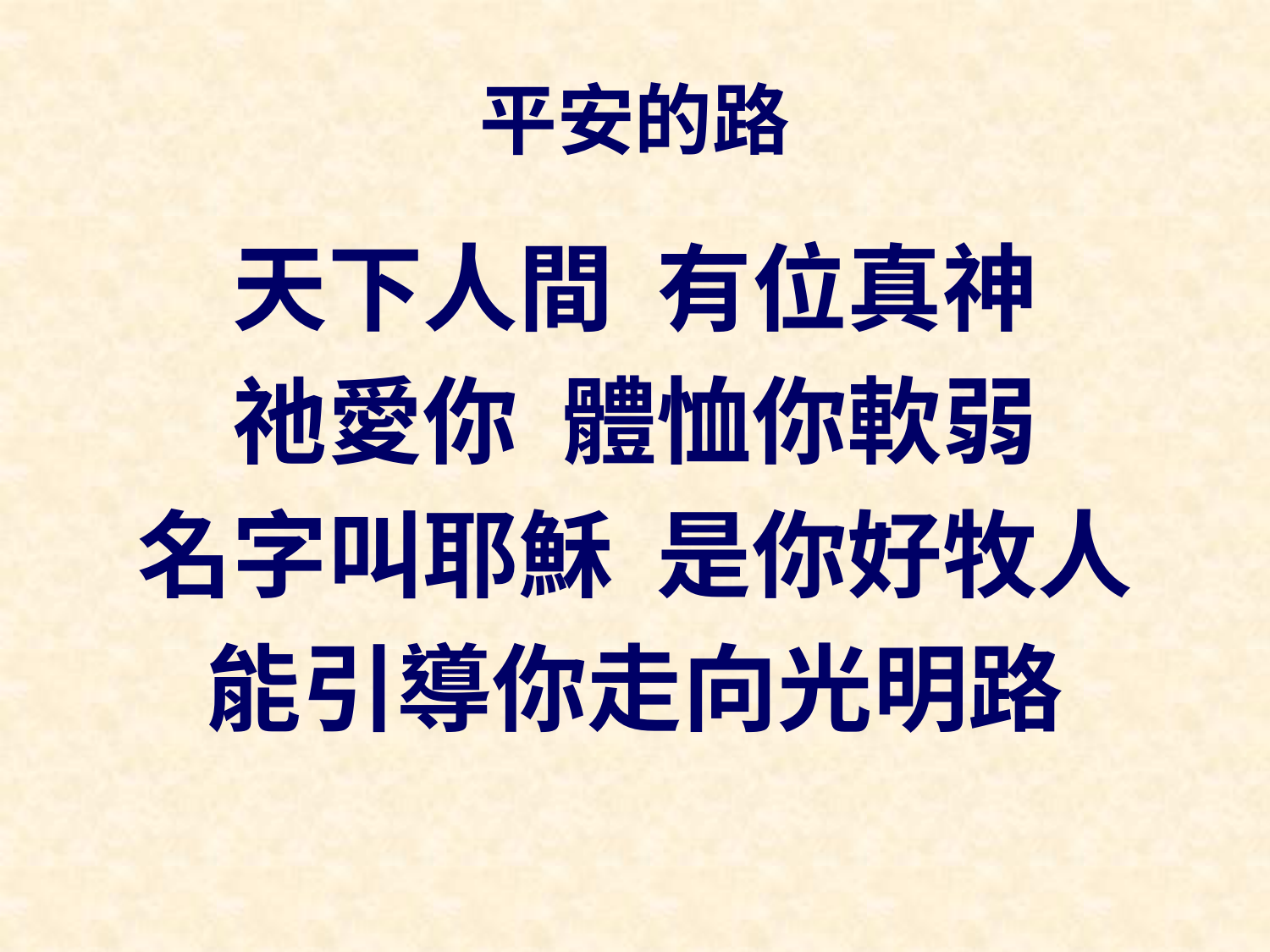

# 平安的路
天下人間  有位真神
祂愛你  體恤你軟弱
名字叫耶穌  是你好牧人
能引導你走向光明路